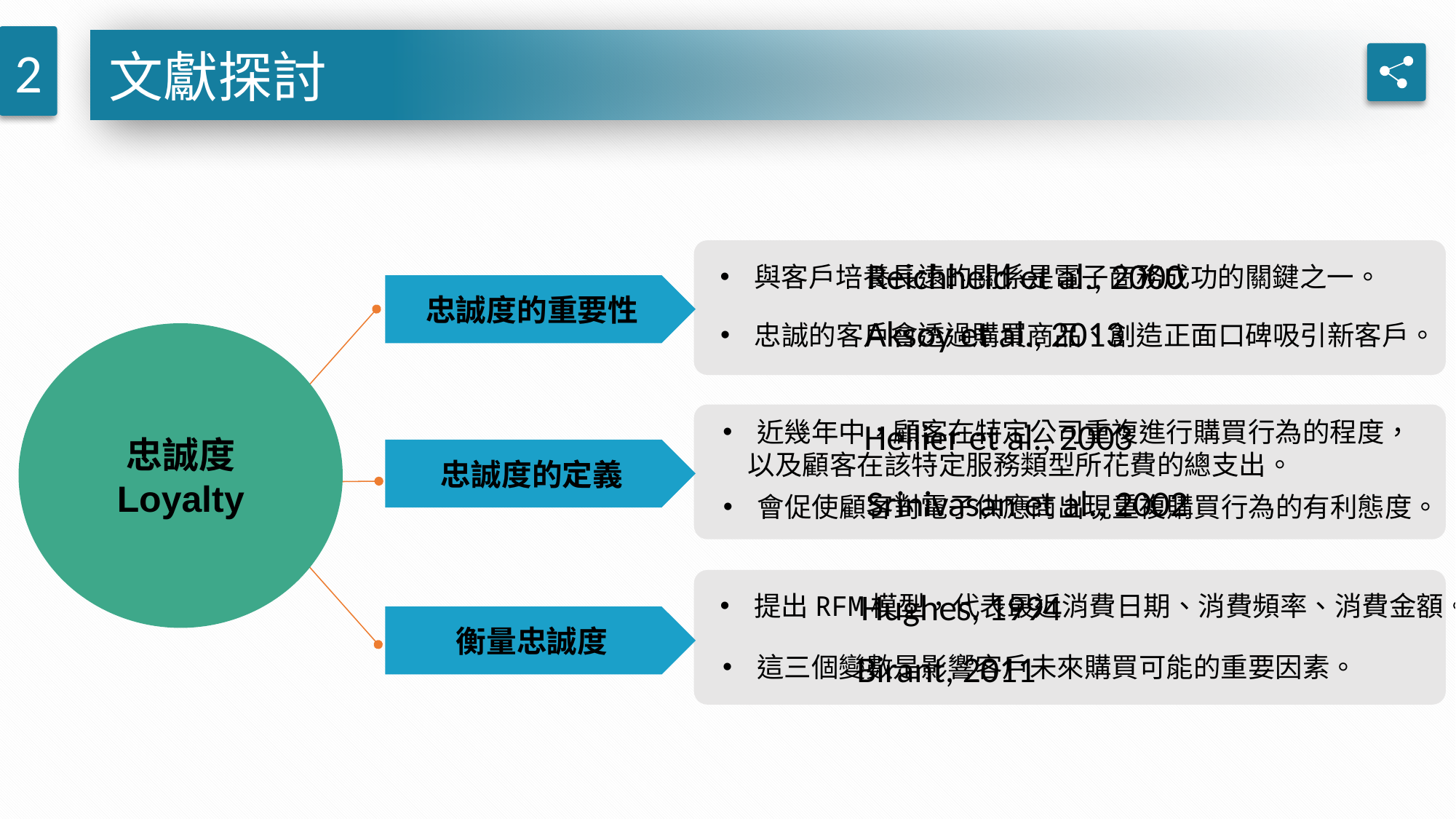

2

文獻探討

Reichheld et al., 2000
與客戶培養長遠的關係是電子商務成功的關鍵之一。
忠誠度的重要性
Aksoy et al., 2013

忠誠的客戶會透過購買商品、創造正面口碑吸引新客戶。
忠誠度
Loyalty

Hellier et al., 2003
近幾年中，顧客在特定公司重複進行購買行為的程度，
   以及顧客在該特定服務類型所花費的總支出。
忠誠度的定義

Srinivasan et al., 2002
會促使顧客對電子供應商出現重複購買行為的有利態度。

Hughes, 1994
提出RFM模型，代表最近消費日期、消費頻率、消費金額。
衡量忠誠度
Birant, 2011
這三個變數是影響客戶未來購買可能的重要因素。